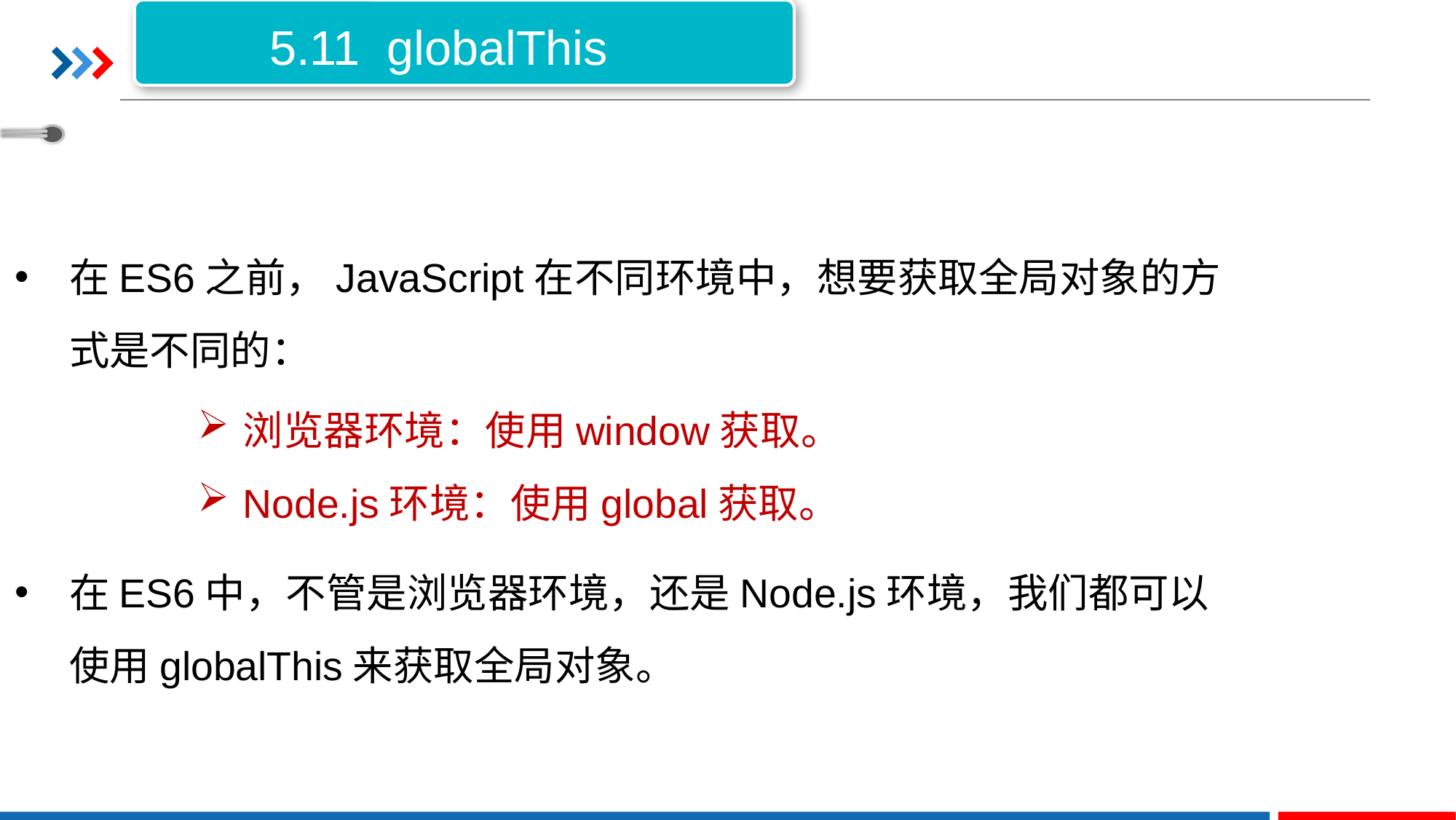

5.11  globalThis

在ES6之前，JavaScript在不同环境中，想要获取全局对象的方式是不同的：

在ES6中，不管是浏览器环境，还是Node.js环境，我们都可以使用globalThis来获取全局对象。
浏览器环境：使用window获取。
Node.js环境：使用global获取。